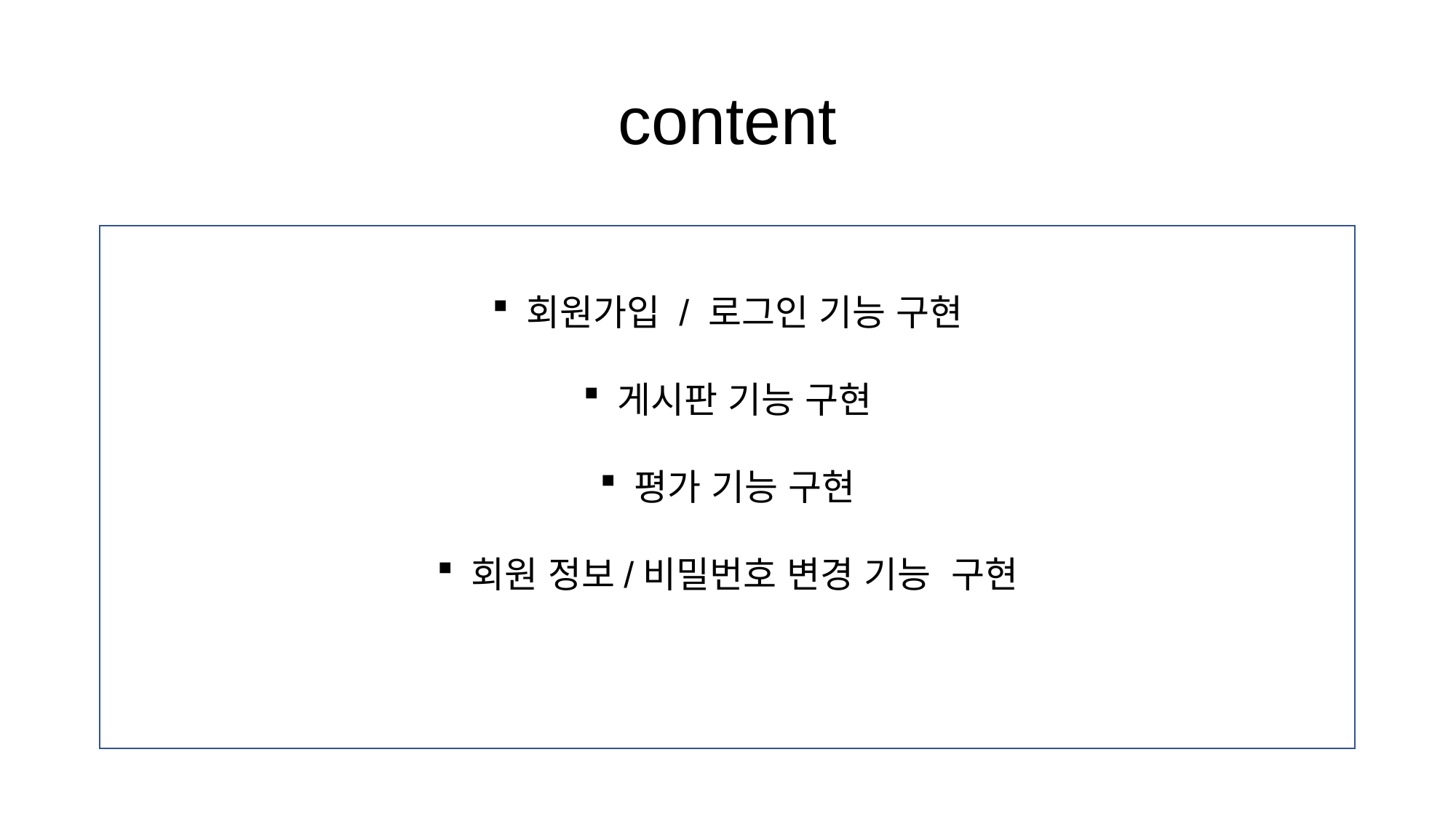

# content

회원가입 / 로그인 기능 구현

게시판 기능 구현

평가 기능 구현

회원 정보/비밀번호 변경 기능  구현